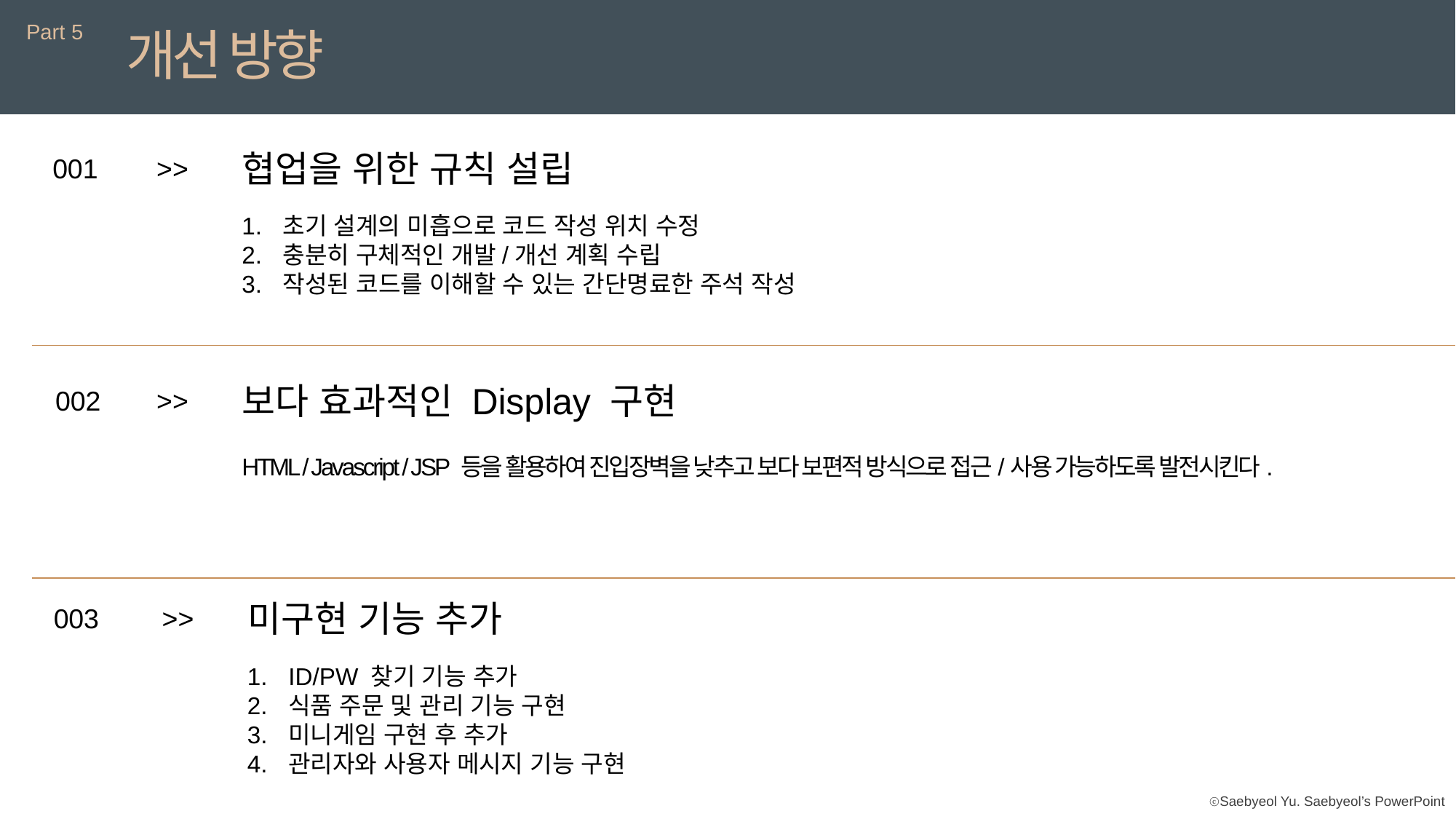

Part 5
개선 방향
협업을 위한 규칙 설립
001
>>
초기 설계의 미흡으로 코드 작성 위치 수정
충분히 구체적인 개발/개선 계획 수립
작성된 코드를 이해할 수 있는 간단명료한 주석 작성
보다 효과적인 Display 구현
002
>>
HTML / Javascript / JSP 등을 활용하여 진입장벽을 낮추고 보다 보편적 방식으로 접근/사용 가능하도록 발전시킨다.
미구현 기능 추가
003
>>
ID/PW 찾기 기능 추가
식품 주문 및 관리 기능 구현
미니게임 구현 후 추가
관리자와 사용자 메시지 기능 구현